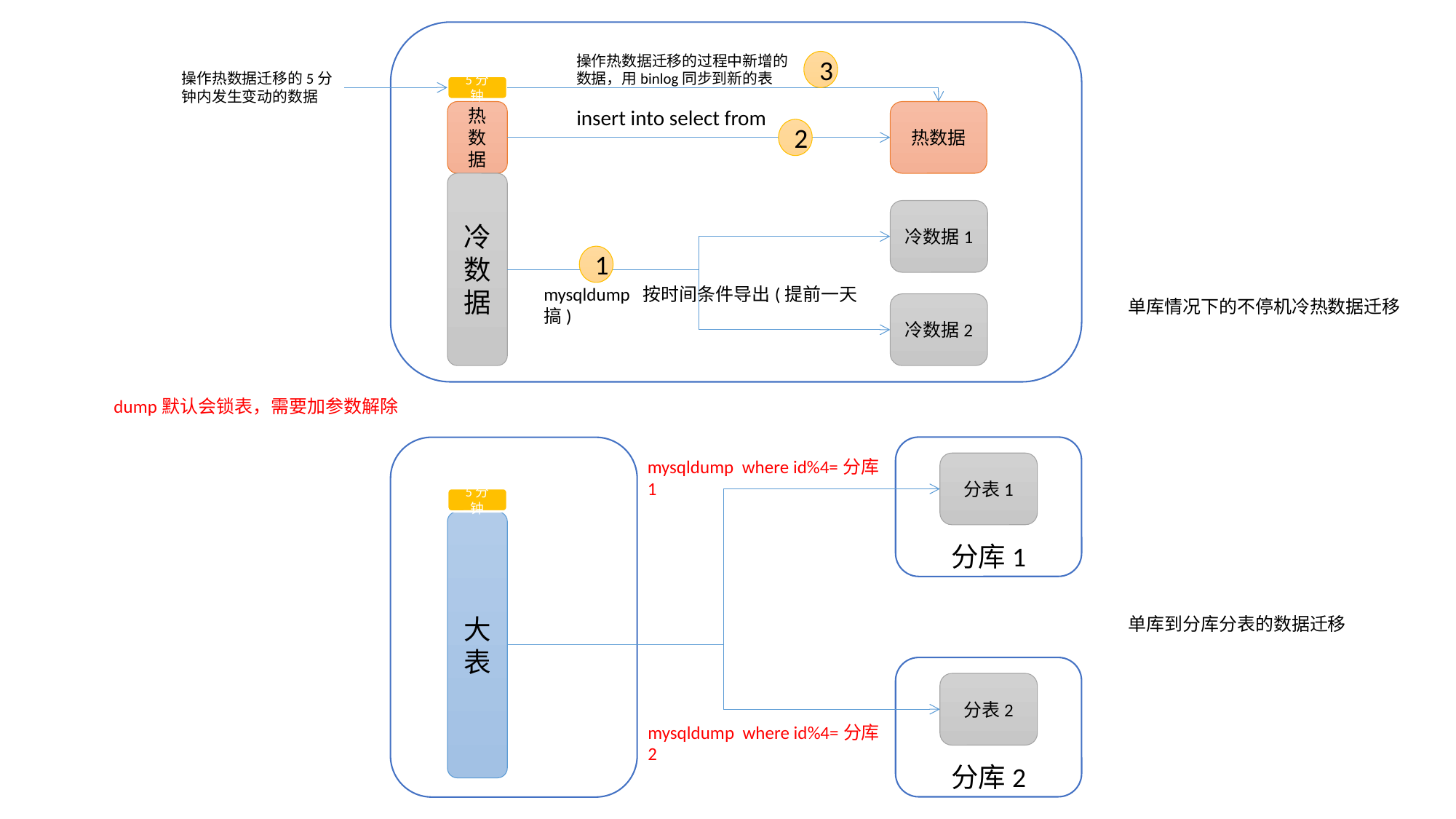

操作热数据迁移的过程中新增的数据，用binlog同步到新的表
3
操作热数据迁移的5分钟内发生变动的数据
5分钟
insert into select from
热数据
热数据
2
冷数据
冷数据1
1
mysqldump  按时间条件导出(提前一天搞)
单库情况下的不停机冷热数据迁移
冷数据2
dump默认会锁表，需要加参数解除

分库1

mysqldump  where id%4=分库1
分表1
5分钟
大表
单库到分库分表的数据迁移

分库2
分表2
mysqldump  where id%4=分库2